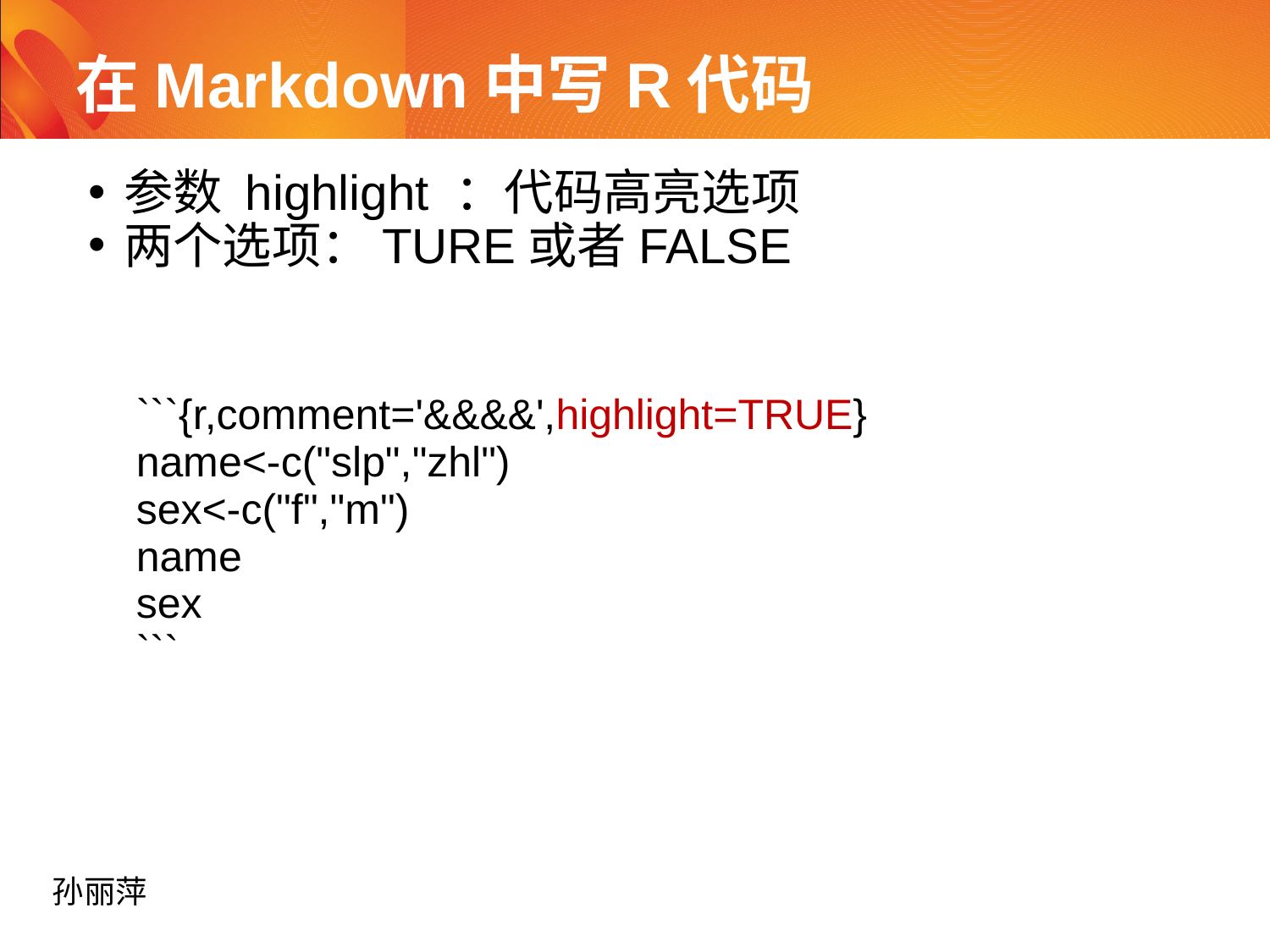

# 在Markdown中写R代码
参数 highlight ：代码高亮选项
两个选项：TURE或者FALSE

| ```{r,comment='&&&&',highlight=TRUE} name<-c("slp","zhl") sex<-c("f","m") name sex ``` |
| --- |
16